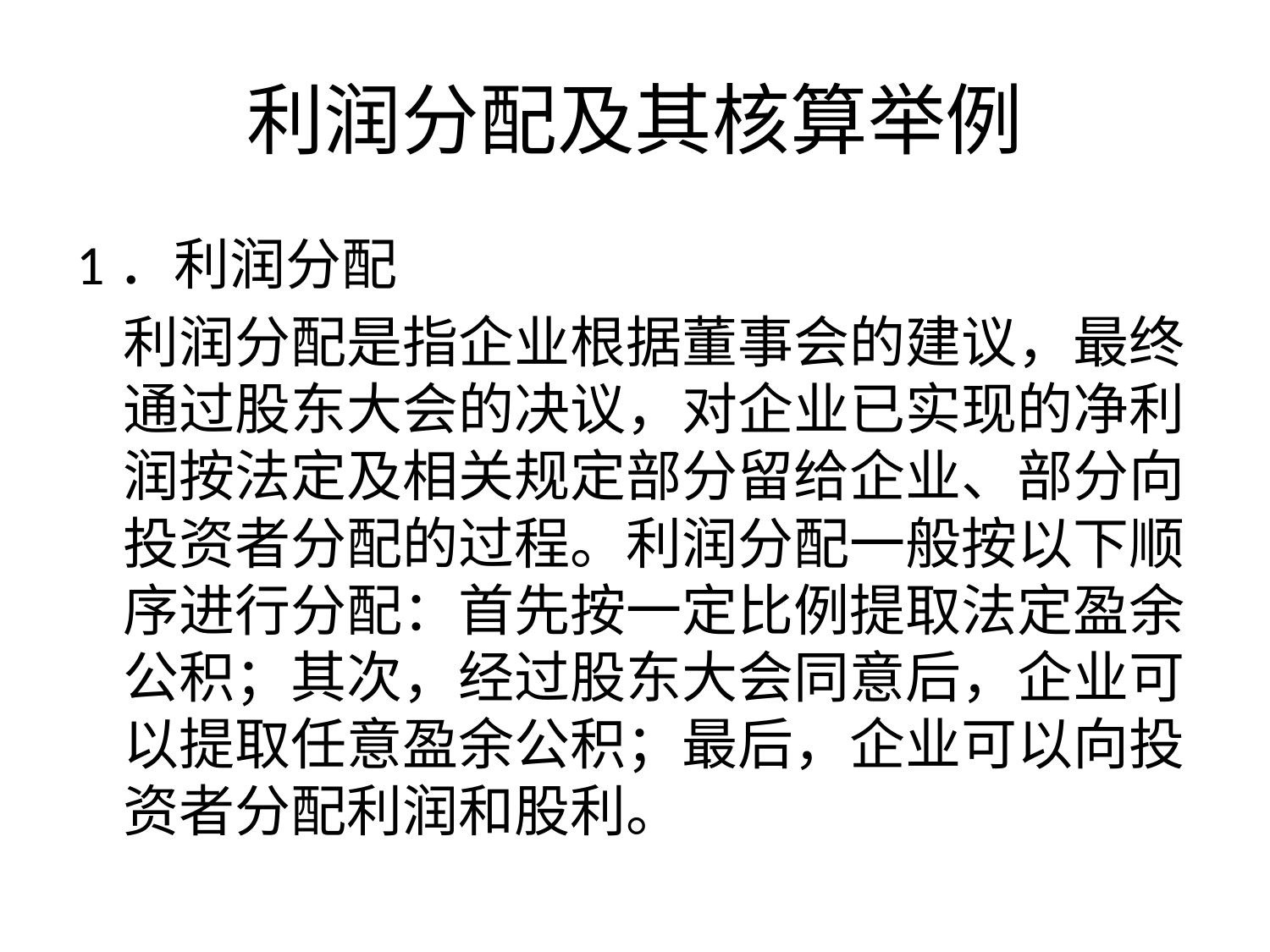

# 利润分配及其核算举例
1．利润分配
	利润分配是指企业根据董事会的建议，最终通过股东大会的决议，对企业已实现的净利润按法定及相关规定部分留给企业、部分向投资者分配的过程。利润分配一般按以下顺序进行分配：首先按一定比例提取法定盈余公积；其次，经过股东大会同意后，企业可以提取任意盈余公积；最后，企业可以向投资者分配利润和股利。